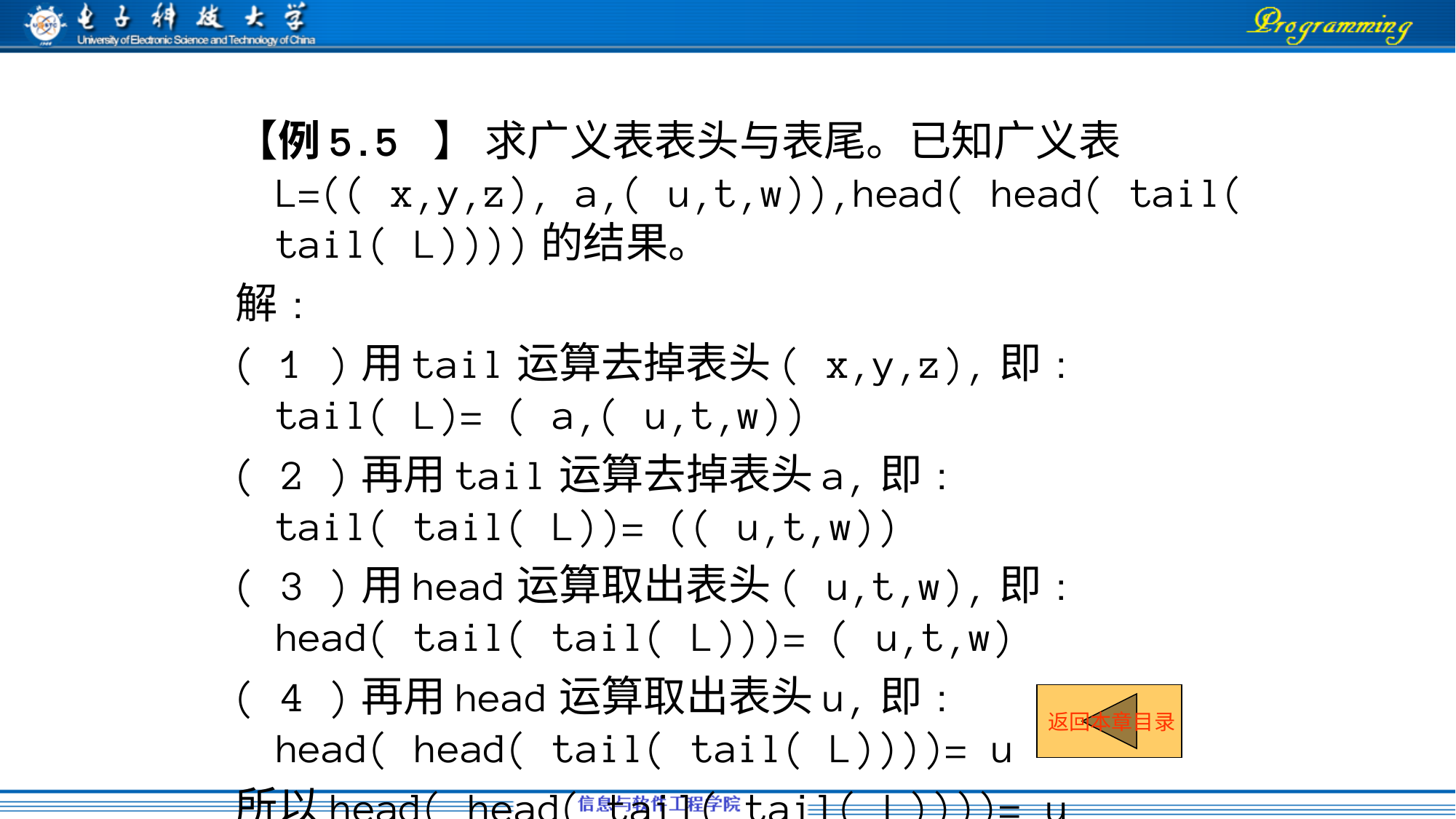

【例5.5 】 求广义表表头与表尾。已知广义表L=(( x,y,z), a,( u,t,w)),head( head( tail( tail( L))))的结果。
解:
( 1 )用tail运算去掉表头( x,y,z),即: tail( L)= ( a,( u,t,w))
( 2 )再用tail运算去掉表头a,即: tail( tail( L))= (( u,t,w))
( 3 )用head运算取出表头( u,t,w),即: head( tail( tail( L)))= ( u,t,w)
( 4 )再用head运算取出表头u,即: head( head( tail( tail( L))))= u
所以head( head( tail( tail( L))))= u
返回本章目录